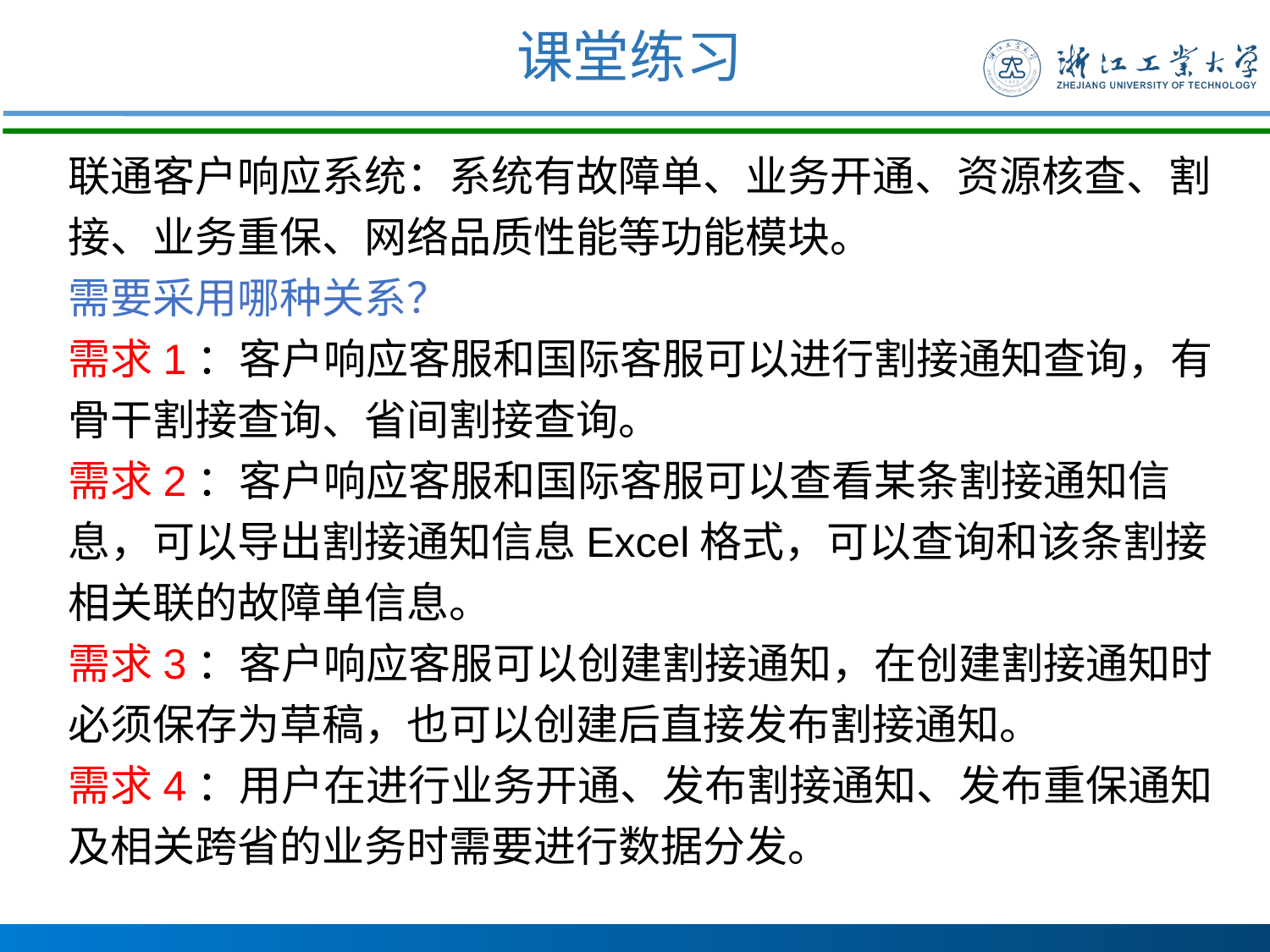

# 课堂练习
联通客户响应系统：系统有故障单、业务开通、资源核查、割接、业务重保、网络品质性能等功能模块。
需要采用哪种关系？
需求1：客户响应客服和国际客服可以进行割接通知查询，有骨干割接查询、省间割接查询。
需求2：客户响应客服和国际客服可以查看某条割接通知信息，可以导出割接通知信息Excel格式，可以查询和该条割接相关联的故障单信息。
需求3：客户响应客服可以创建割接通知，在创建割接通知时必须保存为草稿，也可以创建后直接发布割接通知。
需求4：用户在进行业务开通、发布割接通知、发布重保通知及相关跨省的业务时需要进行数据分发。